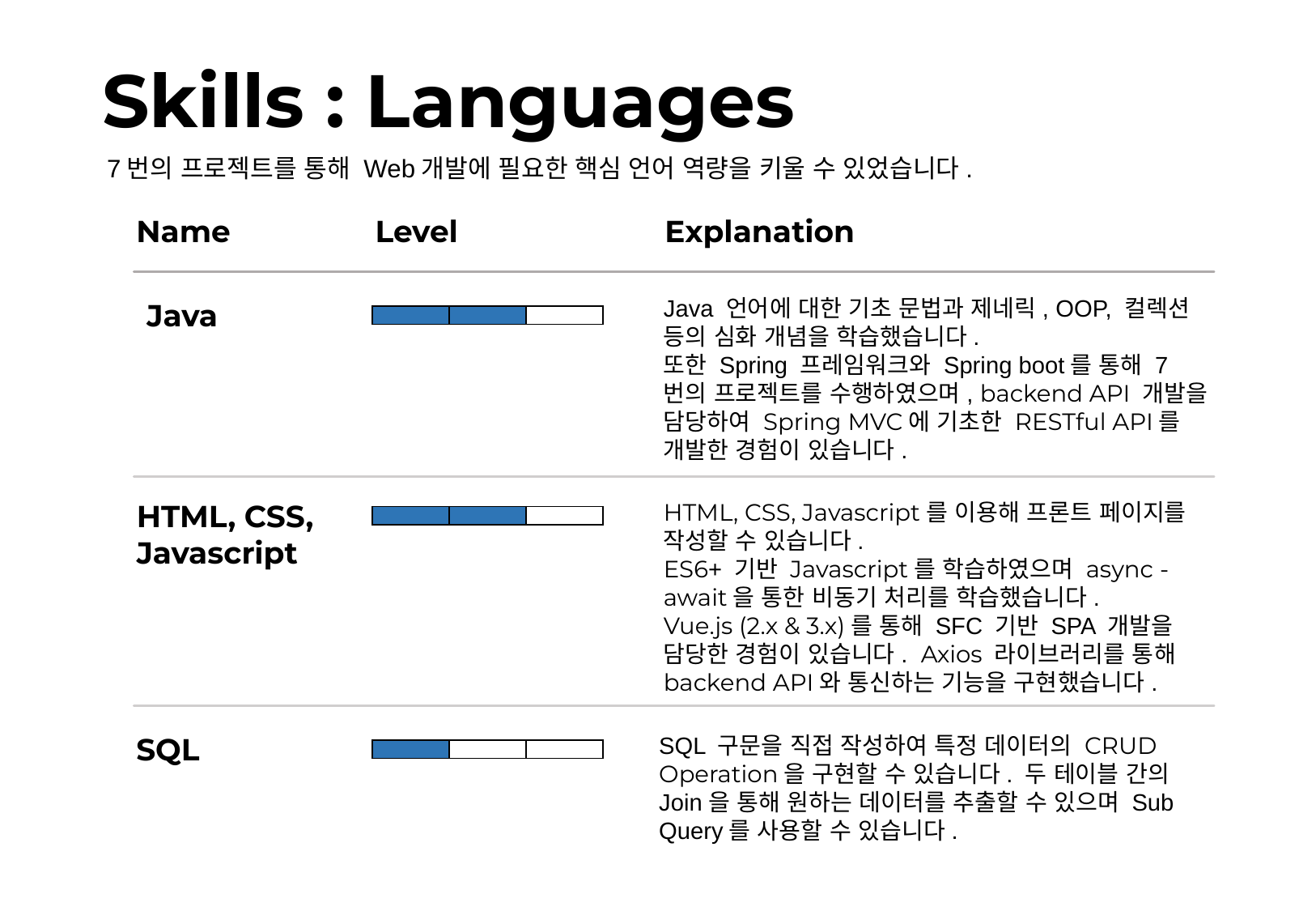

# Skills : Languages
7번의 프로젝트를 통해 Web개발에 필요한 핵심 언어 역량을 키울 수 있었습니다.
Name
Level
Explanation
Java 언어에 대한 기초 문법과 제네릭, OOP, 컬렉션 등의 심화 개념을 학습했습니다.
또한 Spring 프레임워크와 Spring boot를 통해 7번의 프로젝트를 수행하였으며, backend API 개발을 담당하여 Spring MVC에 기초한 RESTful API를 개발한 경험이 있습니다.
Java
|  |  |  |
| --- | --- | --- |
HTML, CSS,
Javascript
HTML, CSS, Javascript를 이용해 프론트 페이지를 작성할 수 있습니다.
ES6+ 기반 Javascript를 학습하였으며 async - await을 통한 비동기 처리를 학습했습니다.
Vue.js (2.x & 3.x)를 통해 SFC 기반 SPA 개발을 담당한 경험이 있습니다.  Axios 라이브러리를 통해 backend API와 통신하는 기능을 구현했습니다.
|  |  |  |
| --- | --- | --- |
SQL
SQL 구문을 직접 작성하여 특정 데이터의 CRUD Operation을 구현할 수 있습니다. 두 테이블 간의 Join을 통해 원하는 데이터를 추출할 수 있으며 Sub Query를 사용할 수 있습니다.
|  |  |  |
| --- | --- | --- |